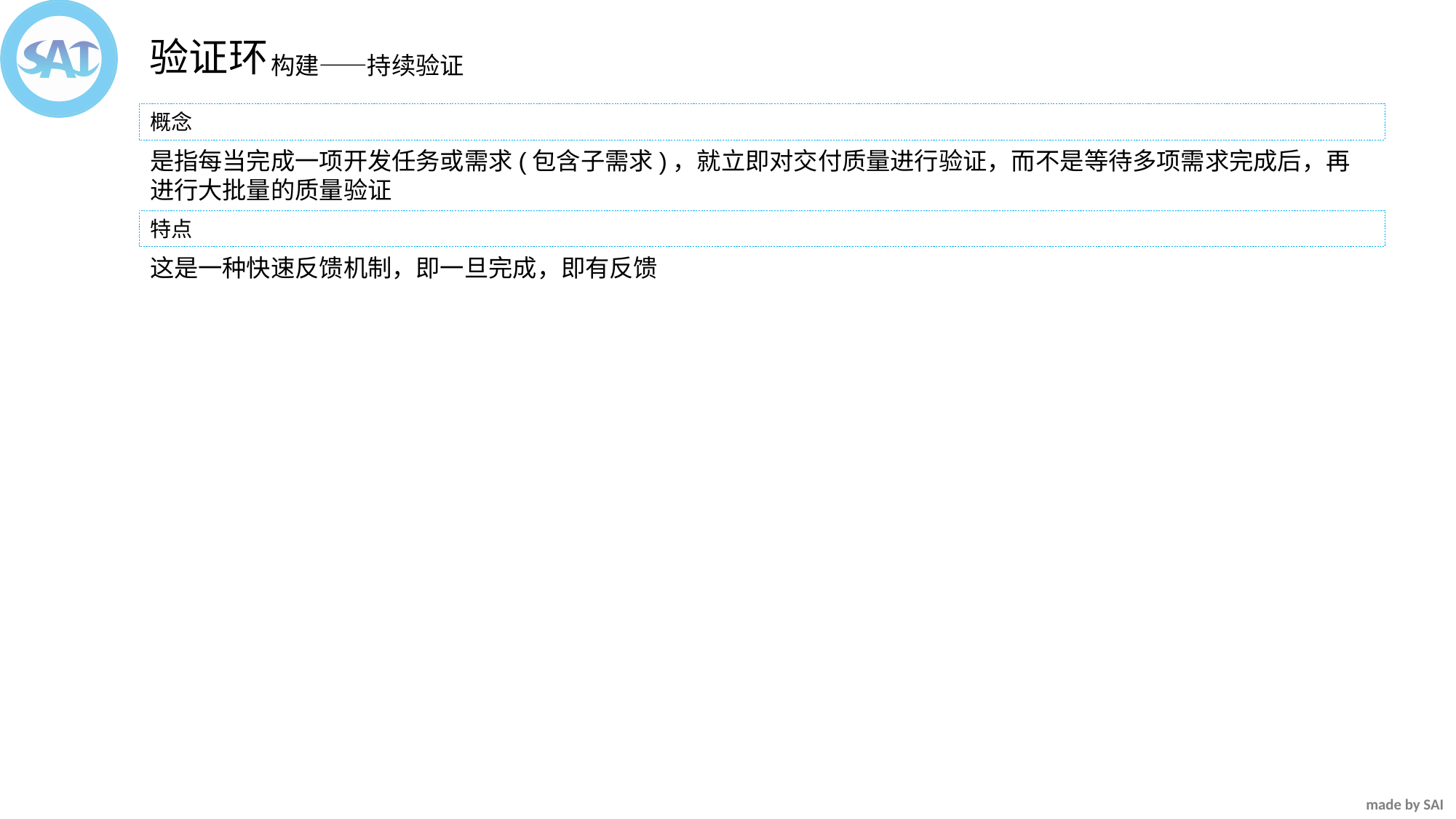

验证环
构建——持续验证
概念
是指每当完成一项开发任务或需求(包含子需求)，就立即对交付质量进行验证，而不是等待多项需求完成后，再进行大批量的质量验证
特点
这是一种快速反馈机制，即一旦完成，即有反馈